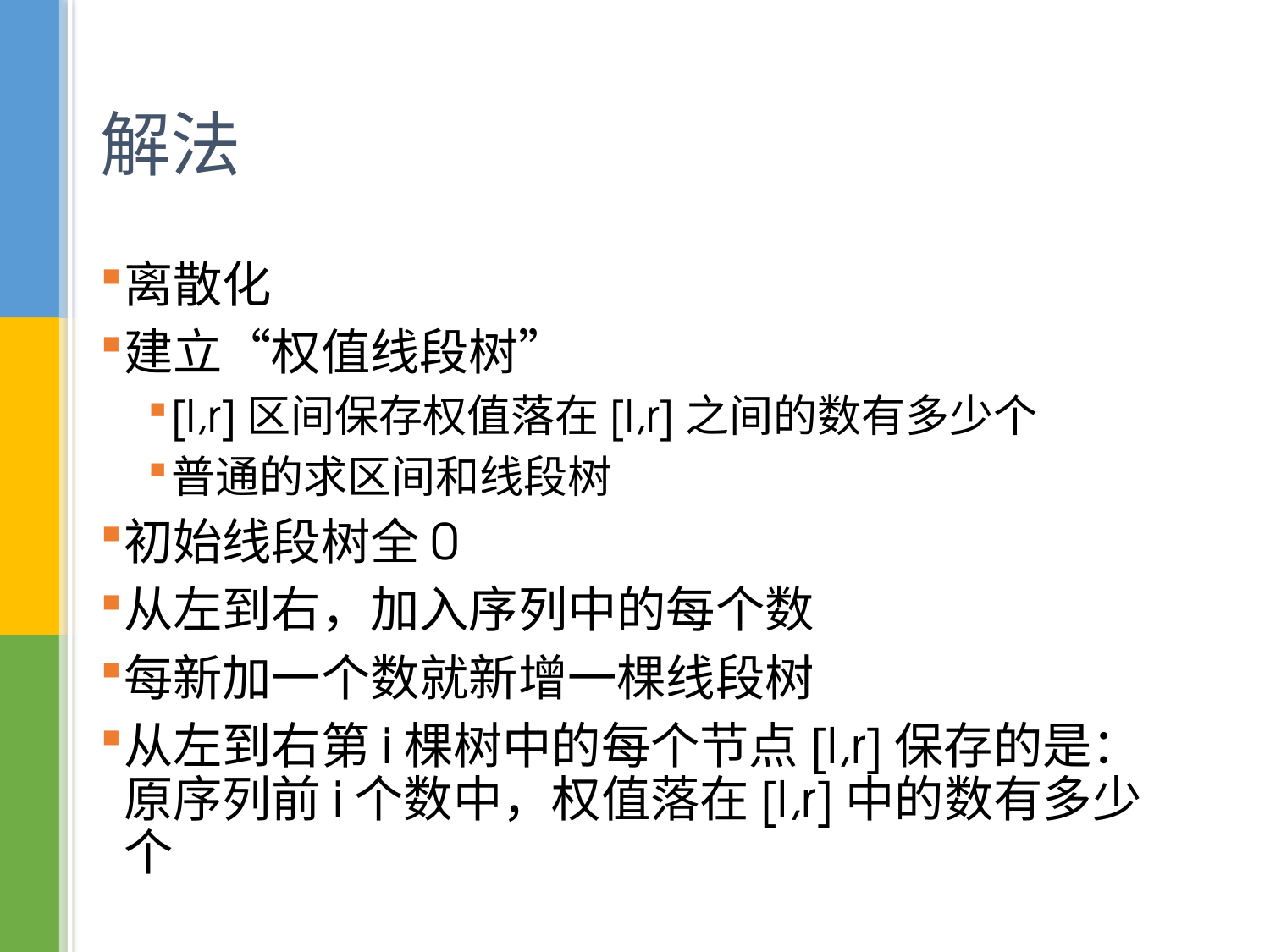

# 解法
离散化
建立“权值线段树”
[l,r]区间保存权值落在[l,r]之间的数有多少个
普通的求区间和线段树
初始线段树全0
从左到右，加入序列中的每个数
每新加一个数就新增一棵线段树
从左到右第i棵树中的每个节点[l,r]保存的是：原序列前i个数中，权值落在[l,r]中的数有多少个